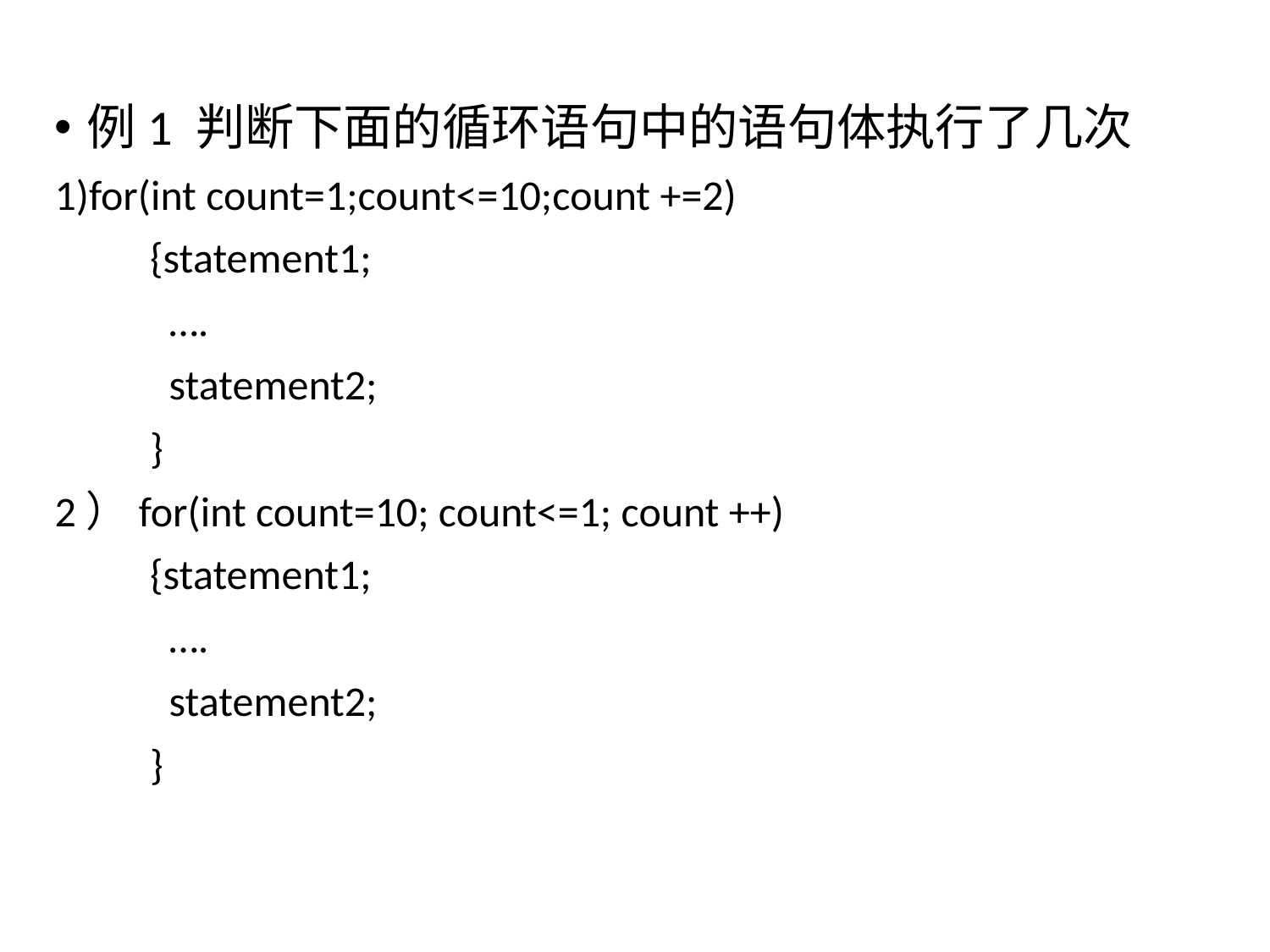

例1 判断下面的循环语句中的语句体执行了几次
for(int count=1;count<=10;count +=2)
          {statement1;
            ….
            statement2;
          }
2）for(int count=10; count<=1; count ++)
          {statement1;
            ….
            statement2;
          }